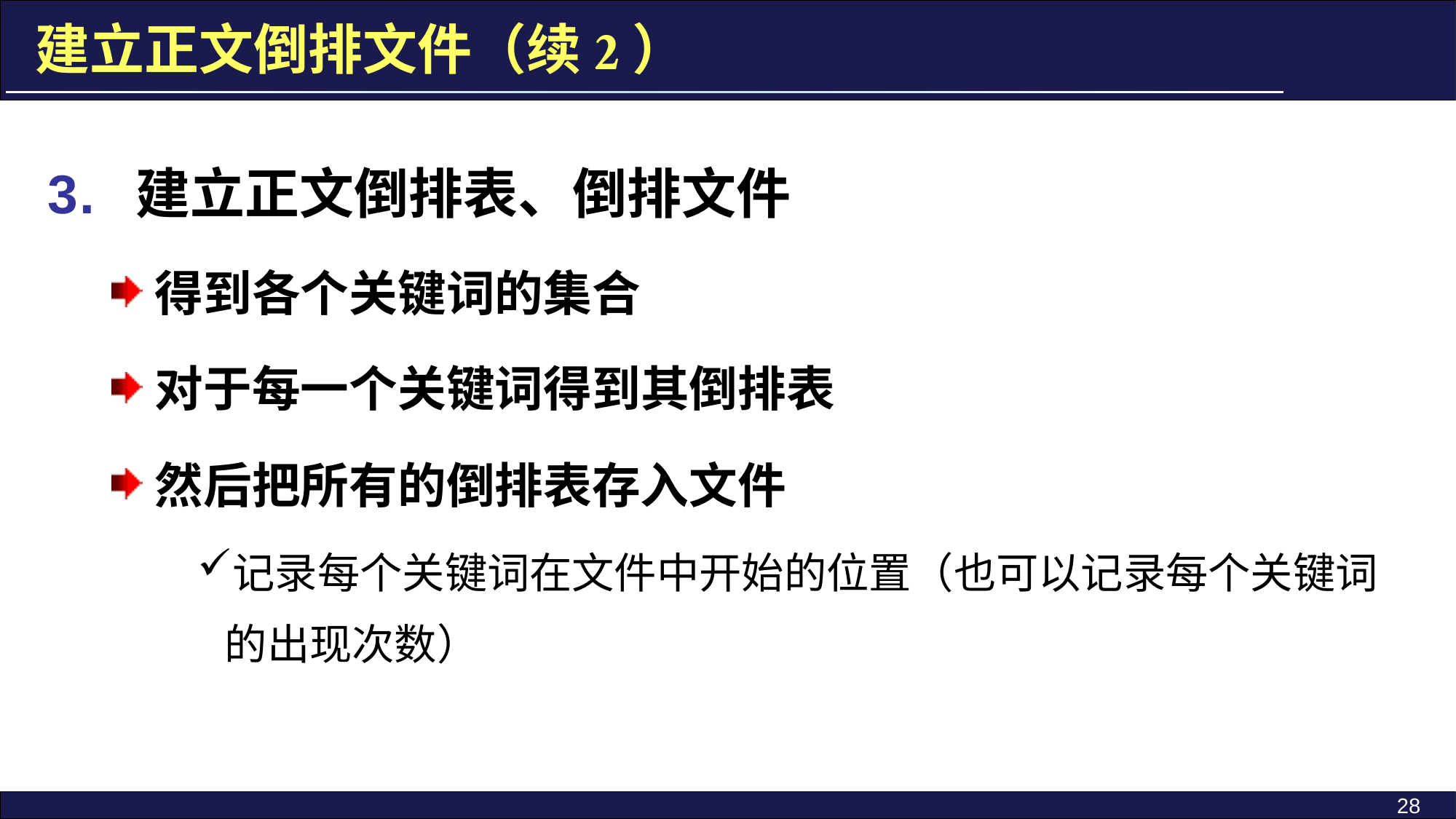

建立正文倒排文件（续2）
建立正文倒排表、倒排文件
得到各个关键词的集合
对于每一个关键词得到其倒排表
然后把所有的倒排表存入文件
记录每个关键词在文件中开始的位置（也可以记录每个关键词的出现次数）
28